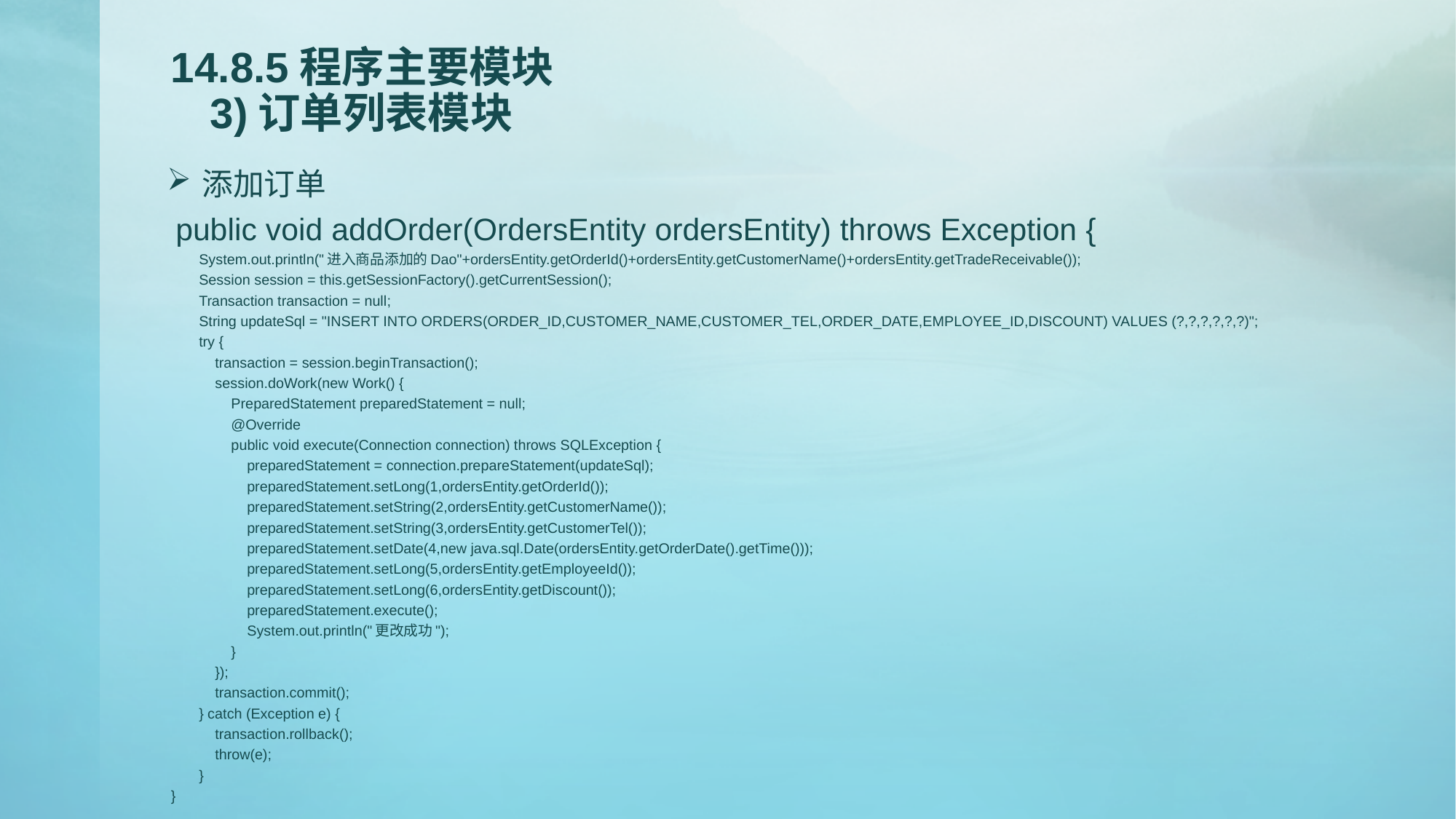

# 14.8.5程序主要模块 3)订单列表模块
添加订单
 public void addOrder(OrdersEntity ordersEntity) throws Exception {
        System.out.println("进入商品添加的Dao"+ordersEntity.getOrderId()+ordersEntity.getCustomerName()+ordersEntity.getTradeReceivable());
        Session session = this.getSessionFactory().getCurrentSession();
        Transaction transaction = null;
        String updateSql = "INSERT INTO ORDERS(ORDER_ID,CUSTOMER_NAME,CUSTOMER_TEL,ORDER_DATE,EMPLOYEE_ID,DISCOUNT) VALUES (?,?,?,?,?,?)";
        try {
            transaction = session.beginTransaction();
            session.doWork(new Work() {
                PreparedStatement preparedStatement = null;
                @Override
                public void execute(Connection connection) throws SQLException {
                    preparedStatement = connection.prepareStatement(updateSql);
                    preparedStatement.setLong(1,ordersEntity.getOrderId());
                    preparedStatement.setString(2,ordersEntity.getCustomerName());
                    preparedStatement.setString(3,ordersEntity.getCustomerTel());
                    preparedStatement.setDate(4,new java.sql.Date(ordersEntity.getOrderDate().getTime()));
                    preparedStatement.setLong(5,ordersEntity.getEmployeeId());
                    preparedStatement.setLong(6,ordersEntity.getDiscount());
                    preparedStatement.execute();
                    System.out.println("更改成功");
                }
            });
            transaction.commit();
        } catch (Exception e) {
            transaction.rollback();
            throw(e);
        }
 }